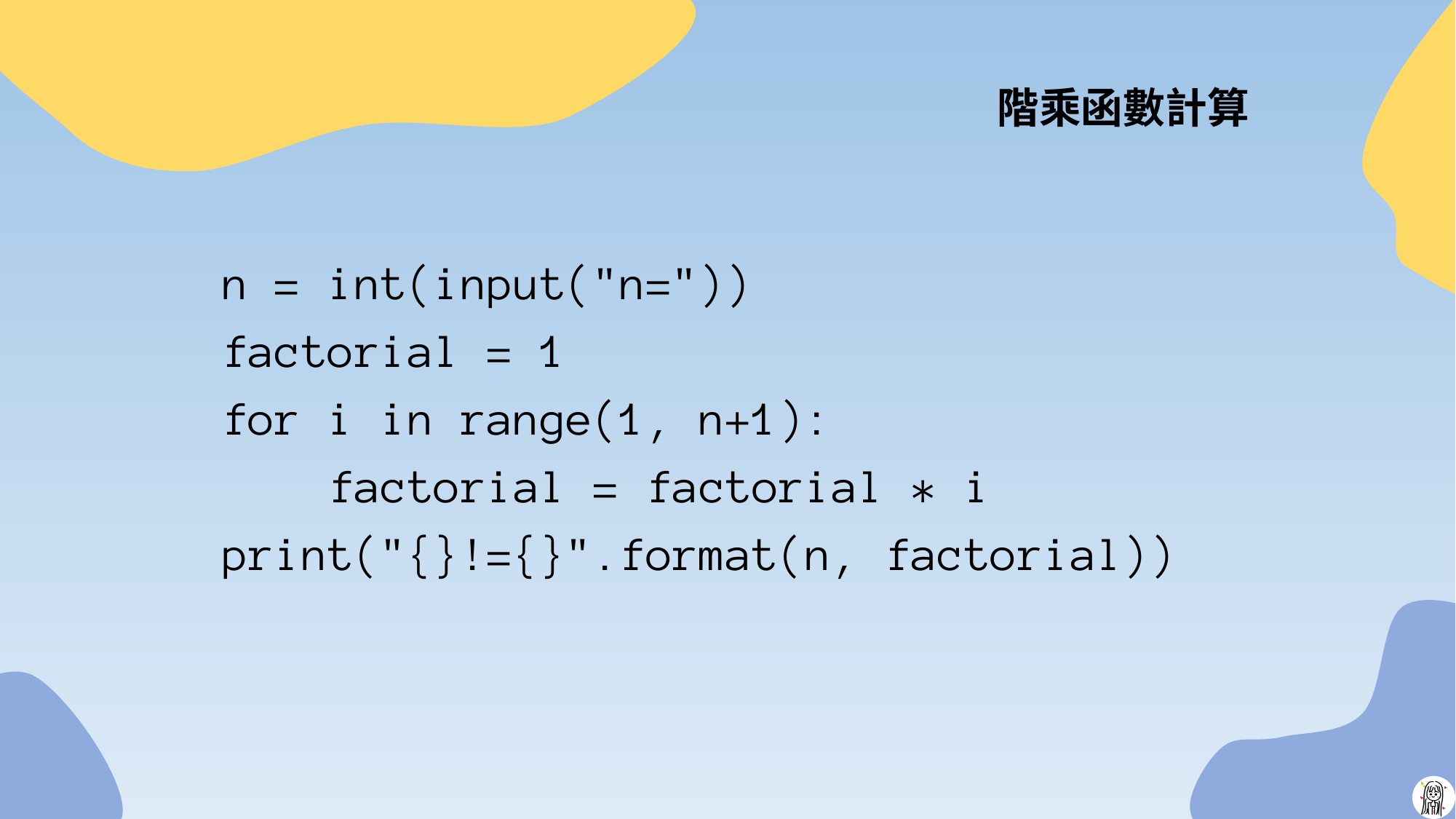

# 階乘函數計算
n = int(input("n="))
factorial = 1
for i in range(1, n+1):
    factorial = factorial * i
print("{}!={}".format(n, factorial))
29